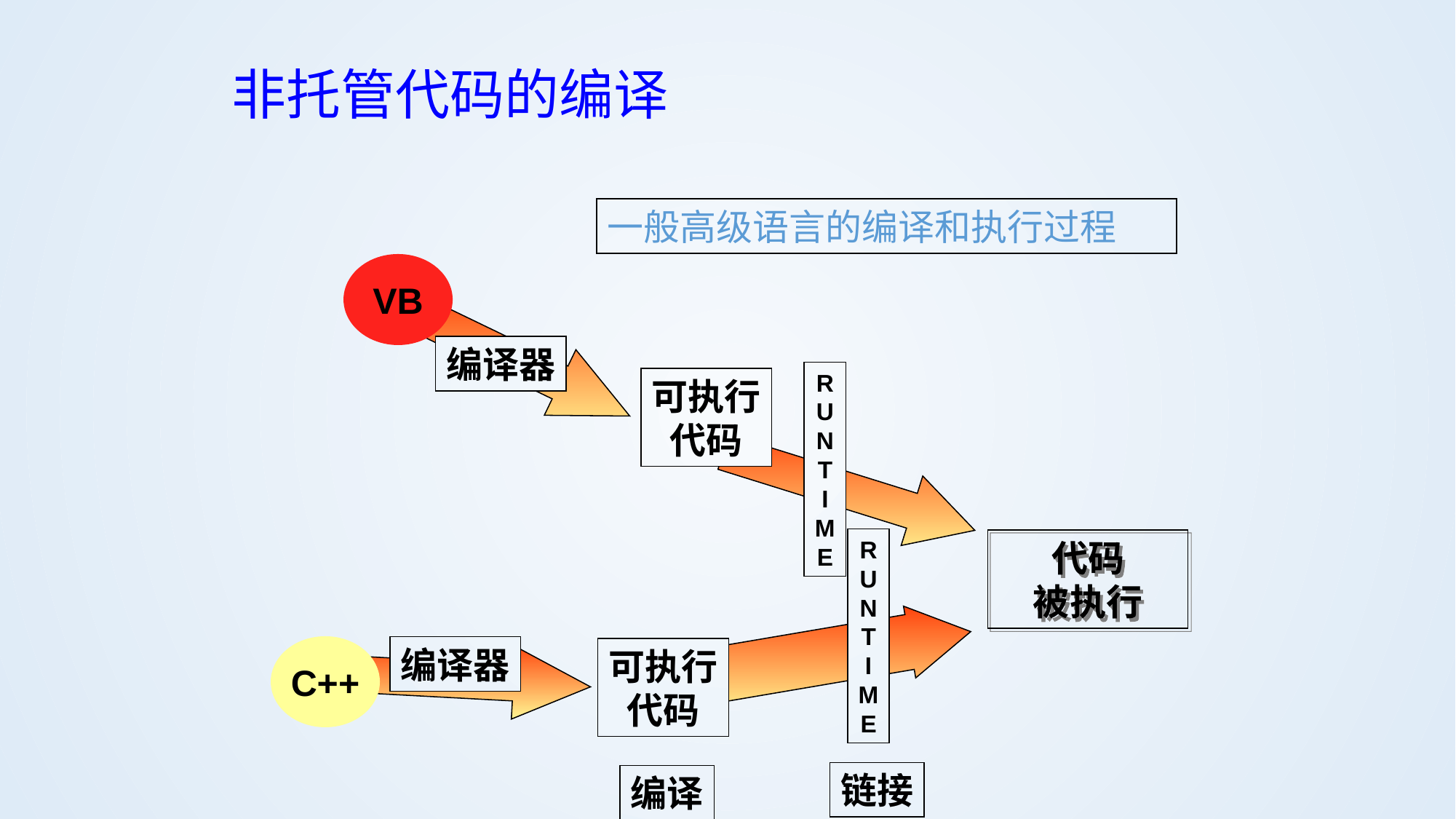

# 非托管代码的编译
VB
C++
编译器
一般高级语言的编译和执行过程
编译器

R
U
N
T
I
M
E
R
U
N
T
I
M
E
可执行
代码

代码
被执行

可执行
代码
链接
编译